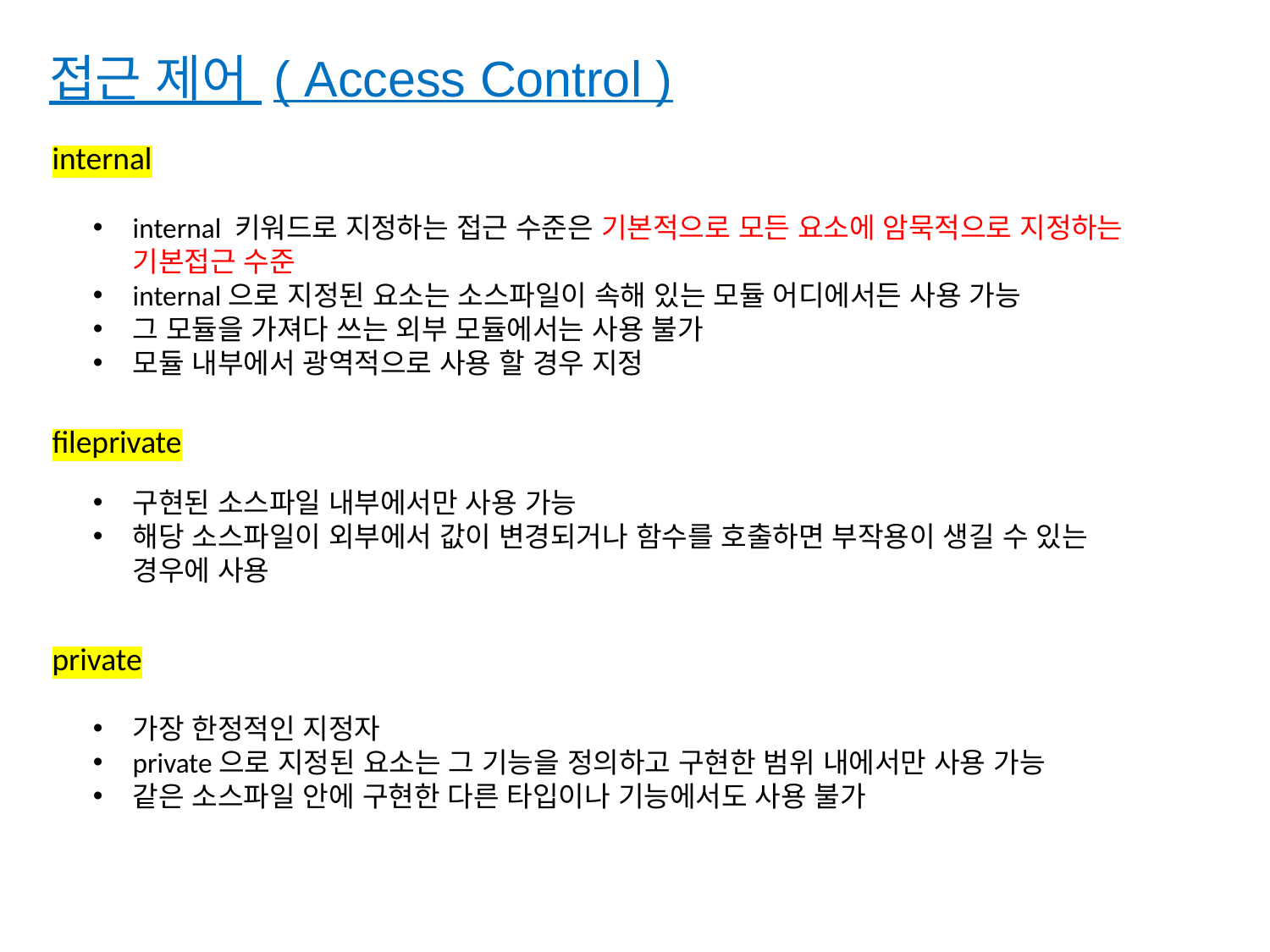

접근 제어 ( Access Control )
internal
internal 키워드로 지정하는 접근 수준은 기본적으로 모든 요소에 암묵적으로 지정하는 기본접근 수준
internal으로 지정된 요소는 소스파일이 속해 있는 모듈 어디에서든 사용 가능
그 모듈을 가져다 쓰는 외부 모듈에서는 사용 불가
모듈 내부에서 광역적으로 사용 할 경우 지정
fileprivate
구현된 소스파일 내부에서만 사용 가능
해당 소스파일이 외부에서 값이 변경되거나 함수를 호출하면 부작용이 생길 수 있는 경우에 사용
private
가장 한정적인 지정자
private으로 지정된 요소는 그 기능을 정의하고 구현한 범위 내에서만 사용 가능
같은 소스파일 안에 구현한 다른 타입이나 기능에서도 사용 불가